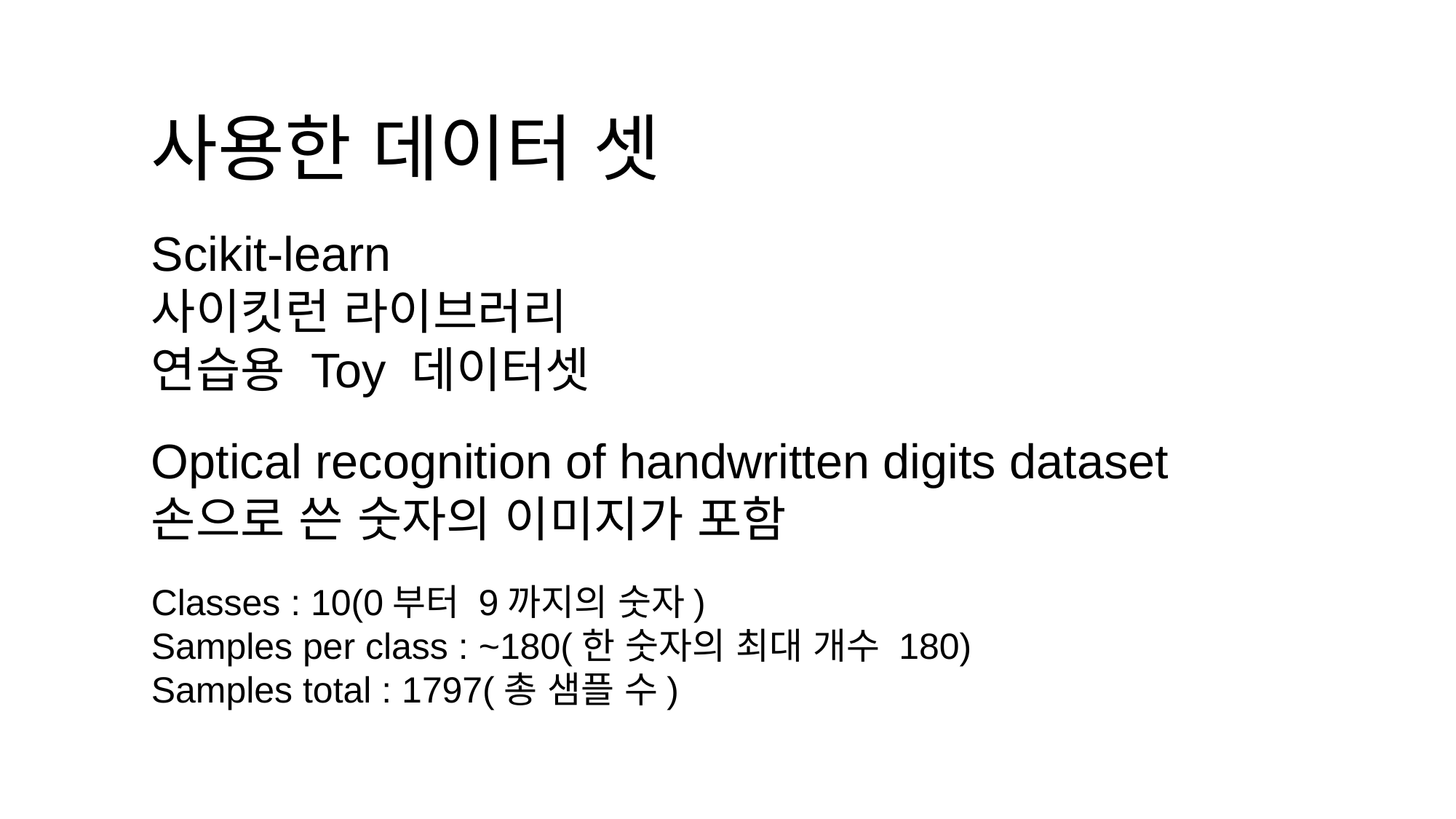

사용한 데이터 셋

Scikit-learn
사이킷런 라이브러리
연습용 Toy 데이터셋

Optical recognition of handwritten digits dataset
손으로 쓴 숫자의 이미지가 포함

Classes : 10(0부터 9까지의 숫자)
Samples per class : ~180(한 숫자의 최대 개수 180)
Samples total : 1797(총 샘플 수)